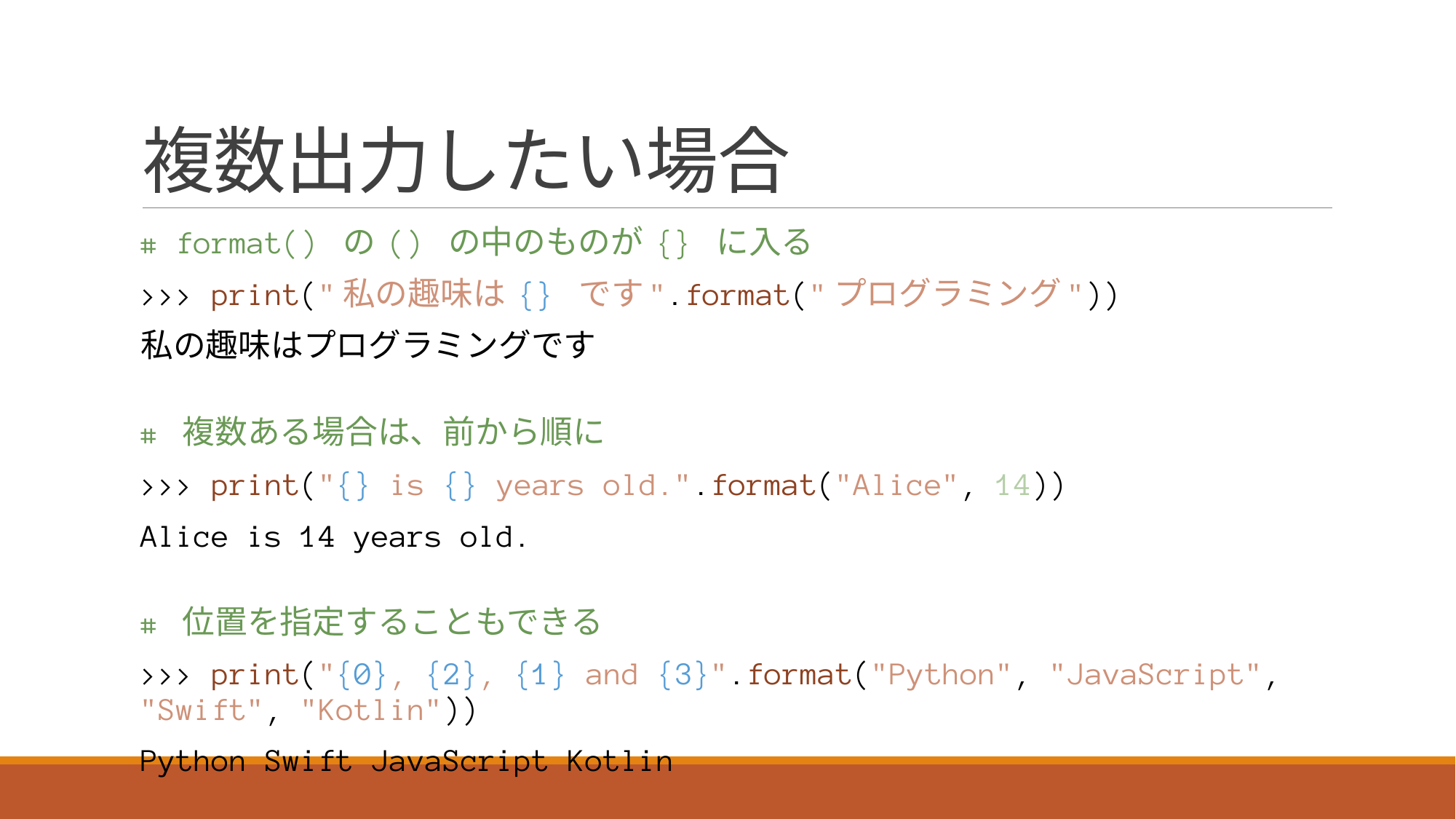

# 複数出力したい場合
# format() の () の中のものが {} に入る
>>> print("私の趣味は {} です".format("プログラミング"))
私の趣味はプログラミングです
# 複数ある場合は、前から順に
>>> print("{} is {} years old.".format("Alice", 14))
Alice is 14 years old.
# 位置を指定することもできる
>>> print("{0}, {2}, {1} and {3}".format("Python", "JavaScript", "Swift", "Kotlin"))
Python Swift JavaScript Kotlin